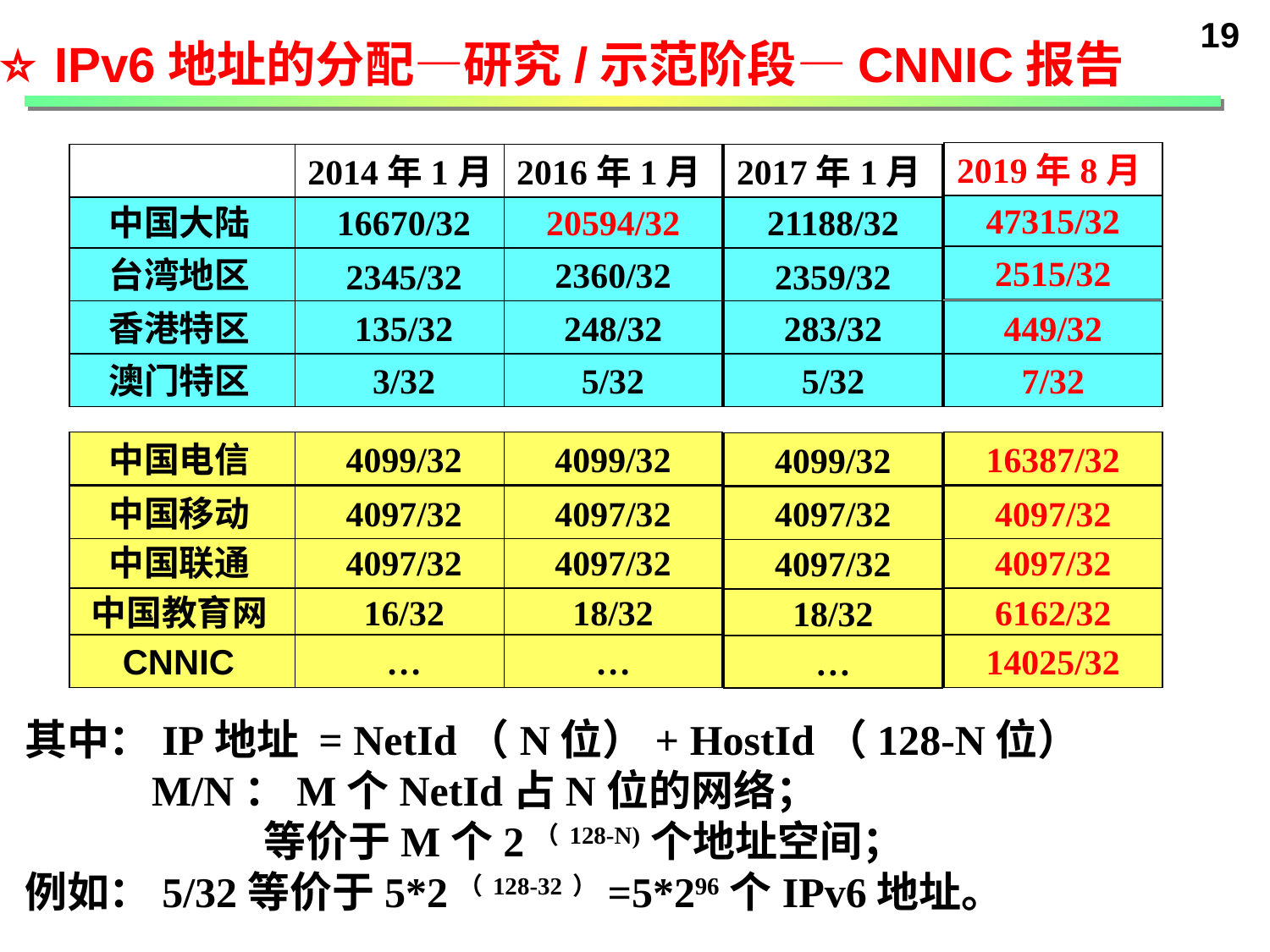

19
☆ IPv6地址的分配—研究/示范阶段—CNNIC报告

2019年8月
2017年1月

2014年1月
2016年1月
47315/32
21188/32
中国大陆
16670/32
20594/32
2515/32
2359/32
台湾地区
2345/32
2360/32
283/32
香港特区
135/32
248/32
449/32
5/32
澳门特区
3/32
5/32
7/32
中国电信
4099/32
4099/32
16387/32
4099/32
中国移动
4097/32
4097/32
4097/32
4097/32
中国联通
4097/32
4097/32
4097/32
4097/32
中国教育网
16/32
18/32
6162/32
18/32
CNNIC
…
…
14025/32
…
其中：IP地址 = NetId（N位）+ HostId（128-N位）
            M/N：M个NetId占N位的网络；
                        等价于M个2（128-N)个地址空间；
例如：5/32等价于5*2（128-32）=5*296个IPv6地址。